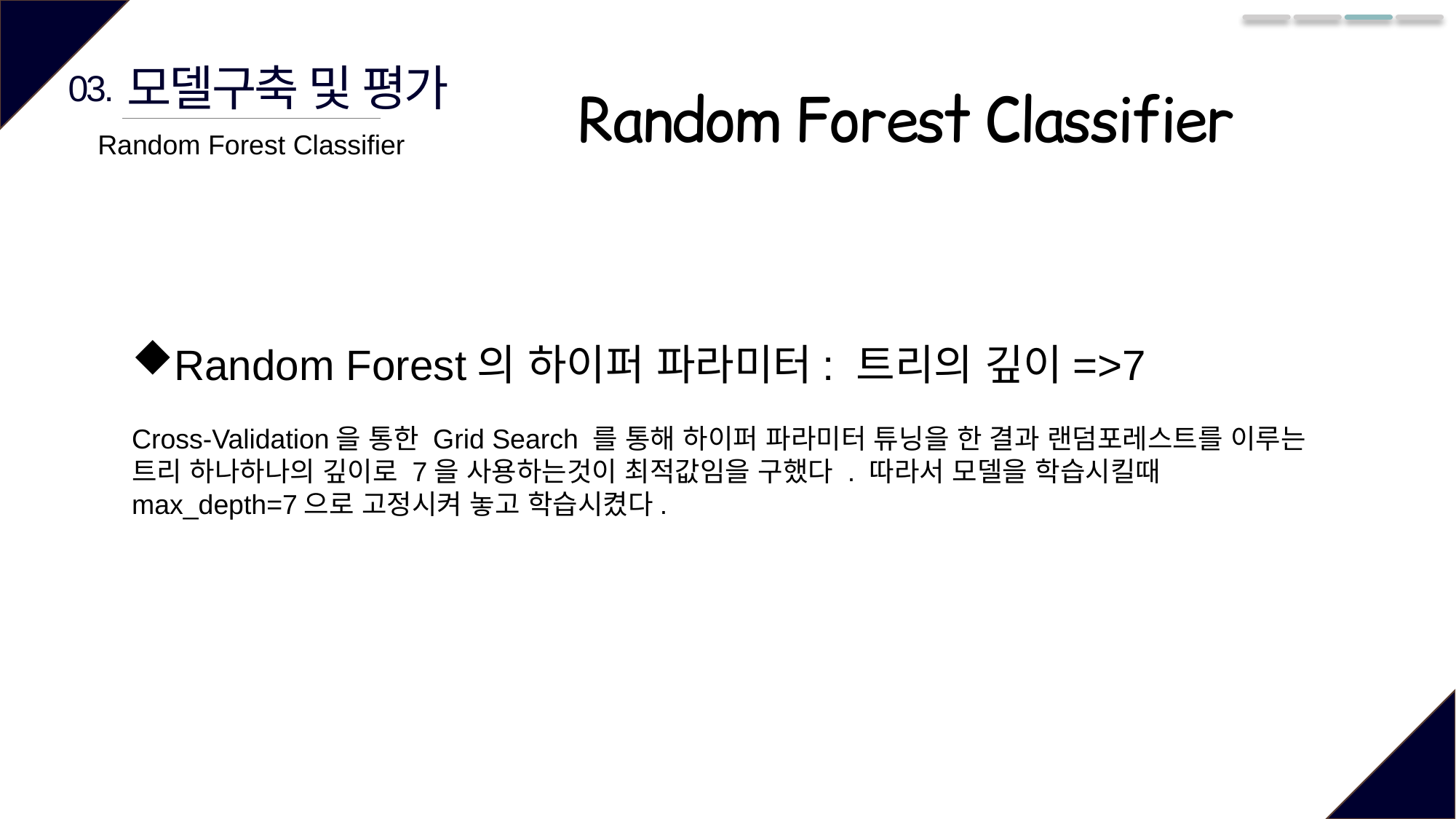

모델구축 및 평가
03.
Random Forest Classifier
Random Forest Classifier
Random Forest의 하이퍼 파라미터: 트리의 깊이=>7

Cross-Validation을 통한 Grid Search 를 통해 하이퍼 파라미터 튜닝을 한 결과 랜덤포레스트를 이루는 트리 하나하나의 깊이로 7을 사용하는것이 최적값임을 구했다 . 따라서 모델을 학습시킬때 max_depth=7으로 고정시켜 놓고 학습시켰다.